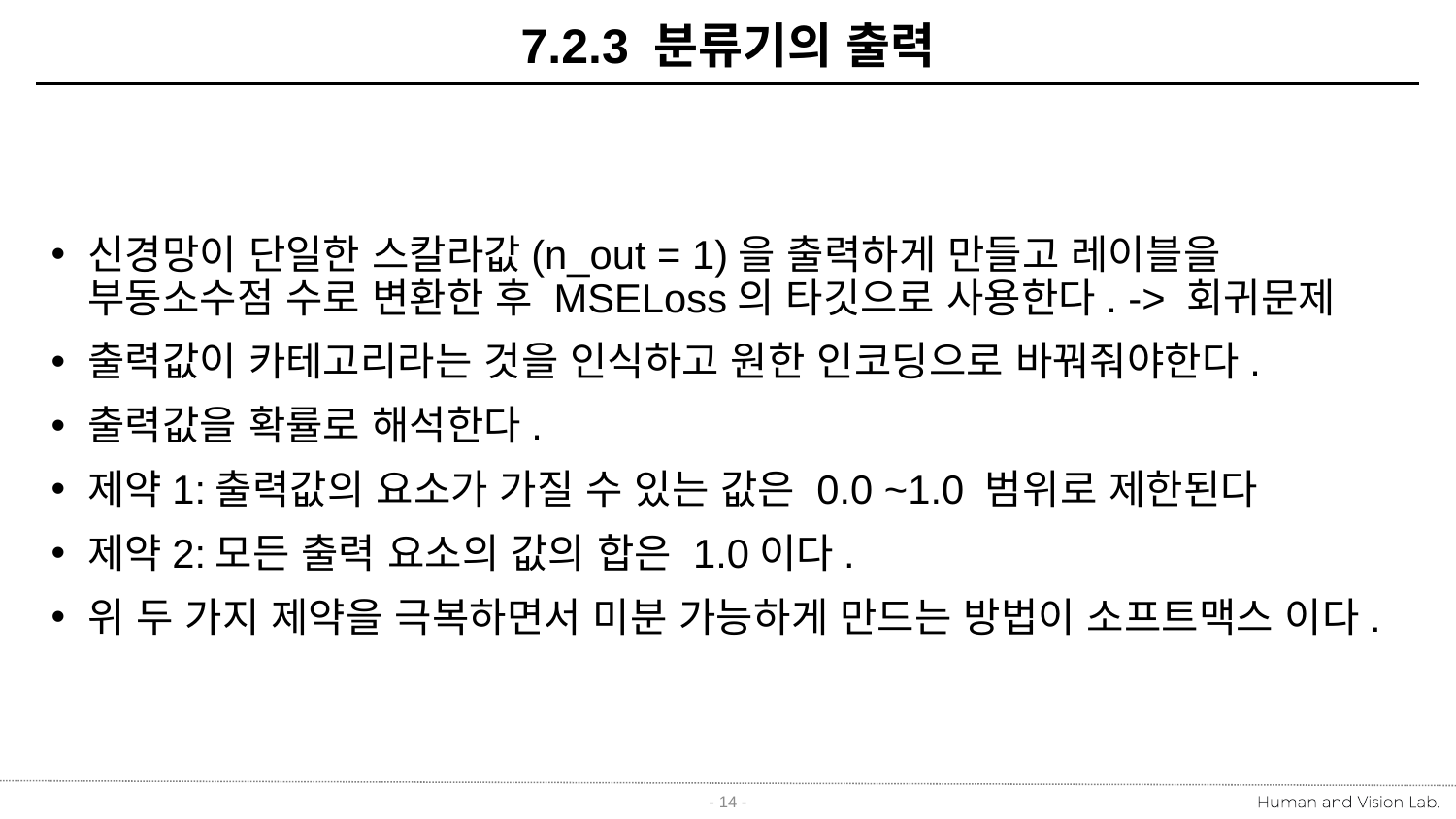

# 7.2.3 분류기의 출력

신경망이 단일한 스칼라값(n_out = 1)을 출력하게 만들고 레이블을 부동소수점 수로 변환한 후 MSELoss의 타깃으로 사용한다. -> 회귀문제
출력값이 카테고리라는 것을 인식하고 원한 인코딩으로 바꿔줘야한다.
출력값을 확률로 해석한다.
제약1:출력값의 요소가 가질 수 있는 값은 0.0 ~1.0 범위로 제한된다
제약2:모든 출력 요소의 값의 합은 1.0이다.
위 두 가지 제약을 극복하면서 미분 가능하게 만드는 방법이 소프트맥스 이다.

- 14 -